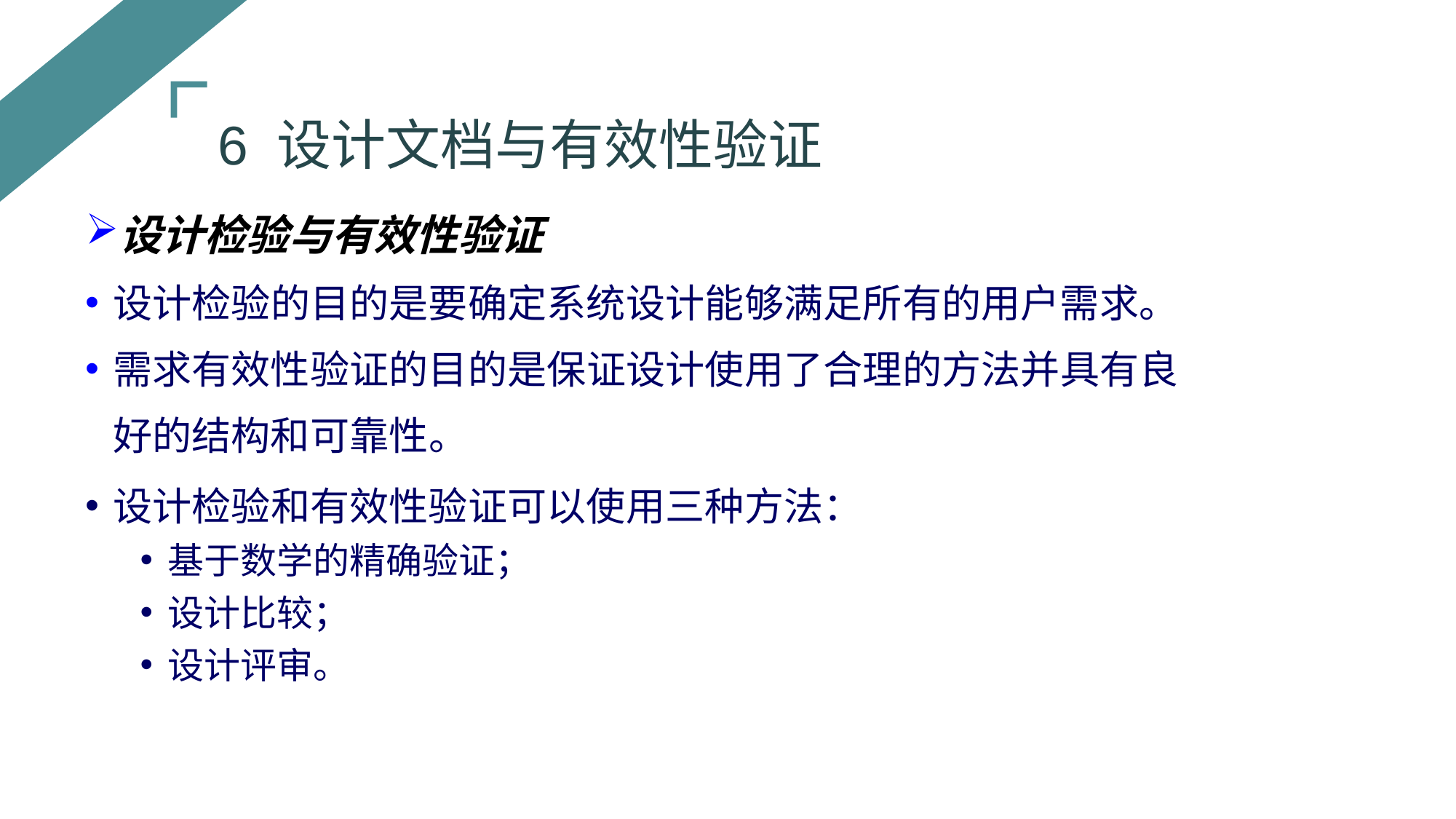

6 设计文档与有效性验证
设计检验与有效性验证
设计检验的目的是要确定系统设计能够满足所有的用户需求。
需求有效性验证的目的是保证设计使用了合理的方法并具有良好的结构和可靠性。
设计检验和有效性验证可以使用三种方法：
基于数学的精确验证；
设计比较；
设计评审。